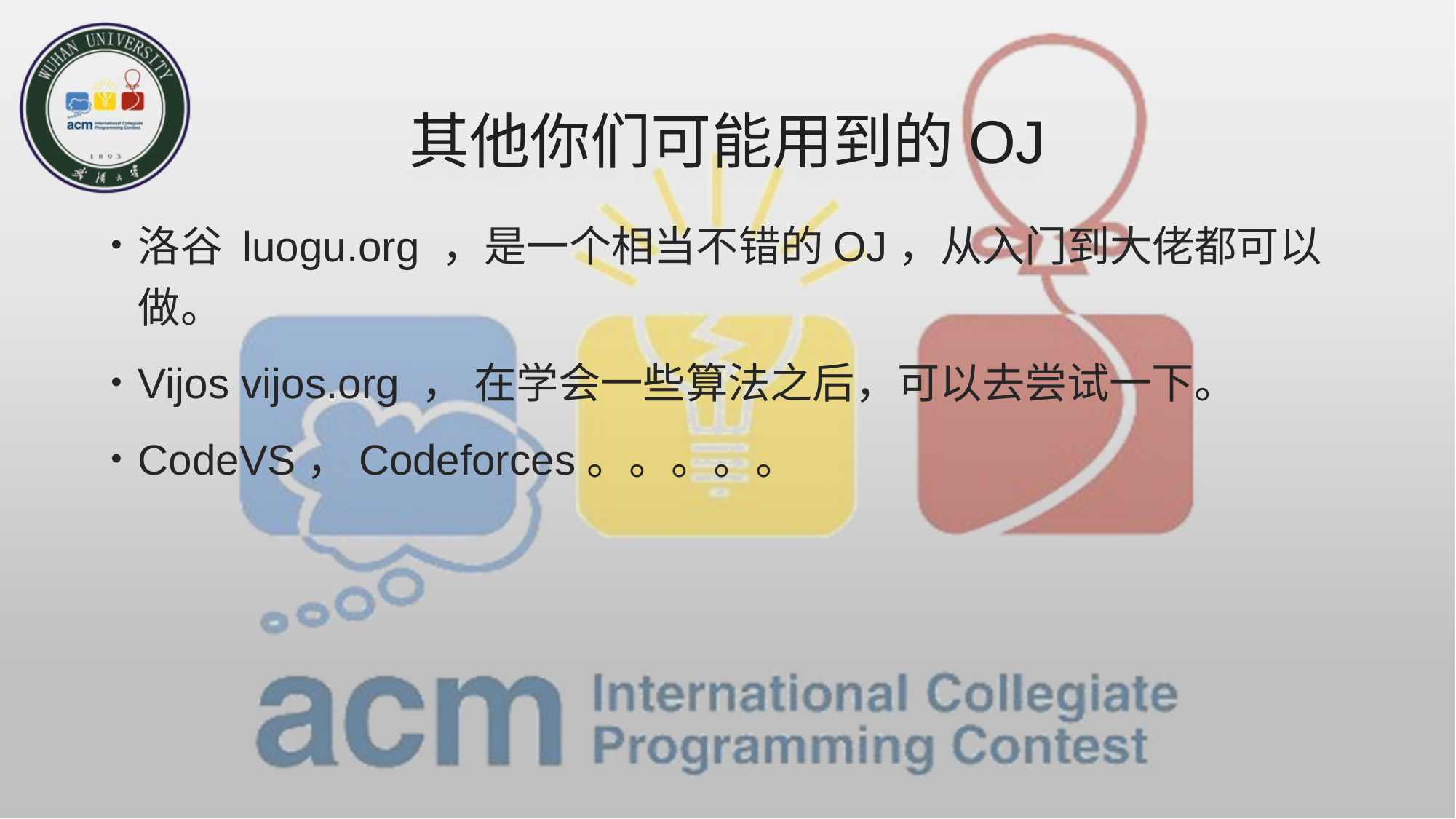

# 其他你们可能用到的OJ
洛谷 luogu.org ，是一个相当不错的OJ，从入门到大佬都可以做。
Vijos vijos.org ， 在学会一些算法之后，可以去尝试一下。
CodeVS，Codeforces。。。。。